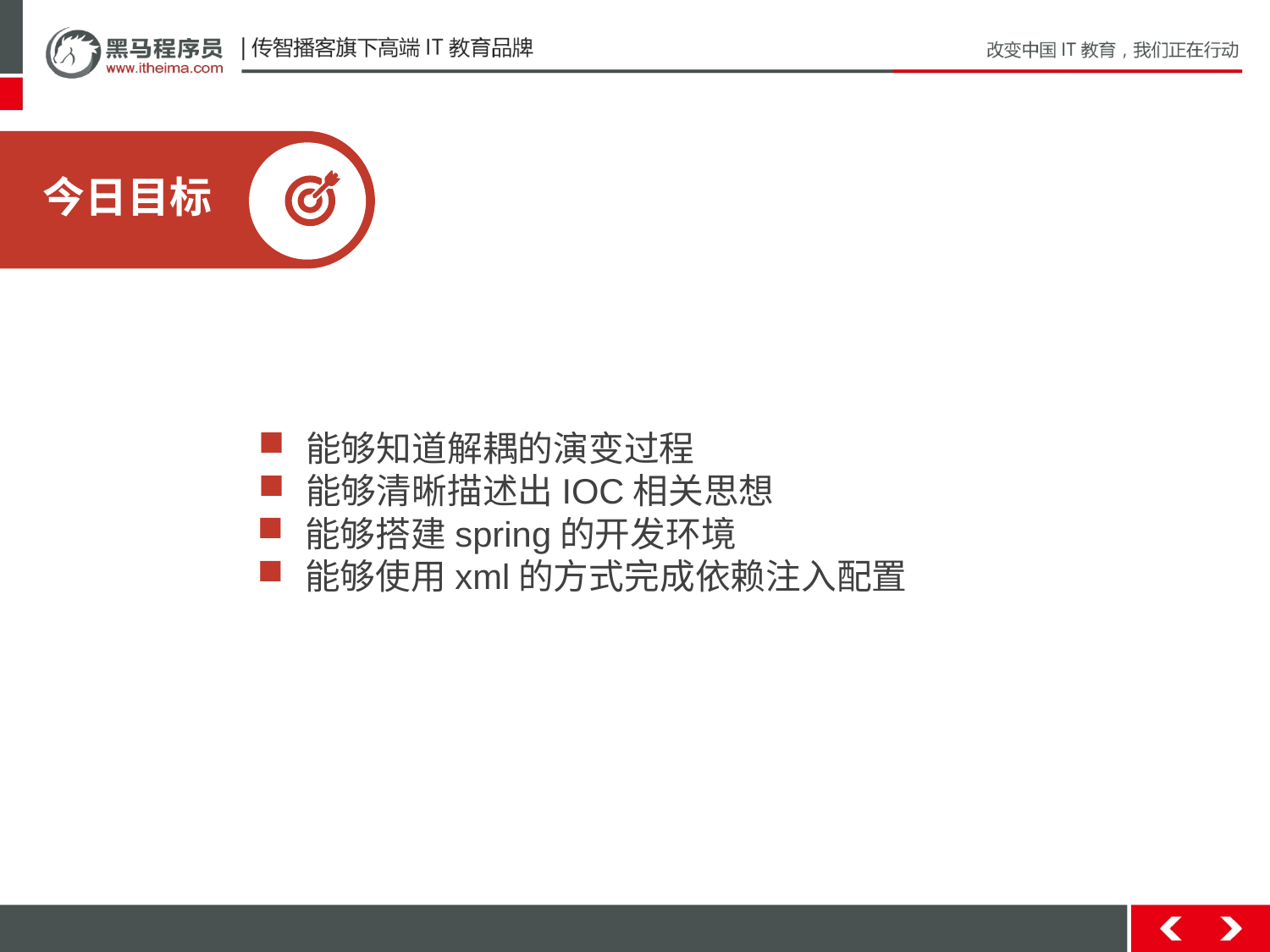

今日目标

能够知道解耦的演变过程
能够清晰描述出IOC相关思想

能够搭建spring的开发环境
能够使用xml的方式完成依赖注入配置